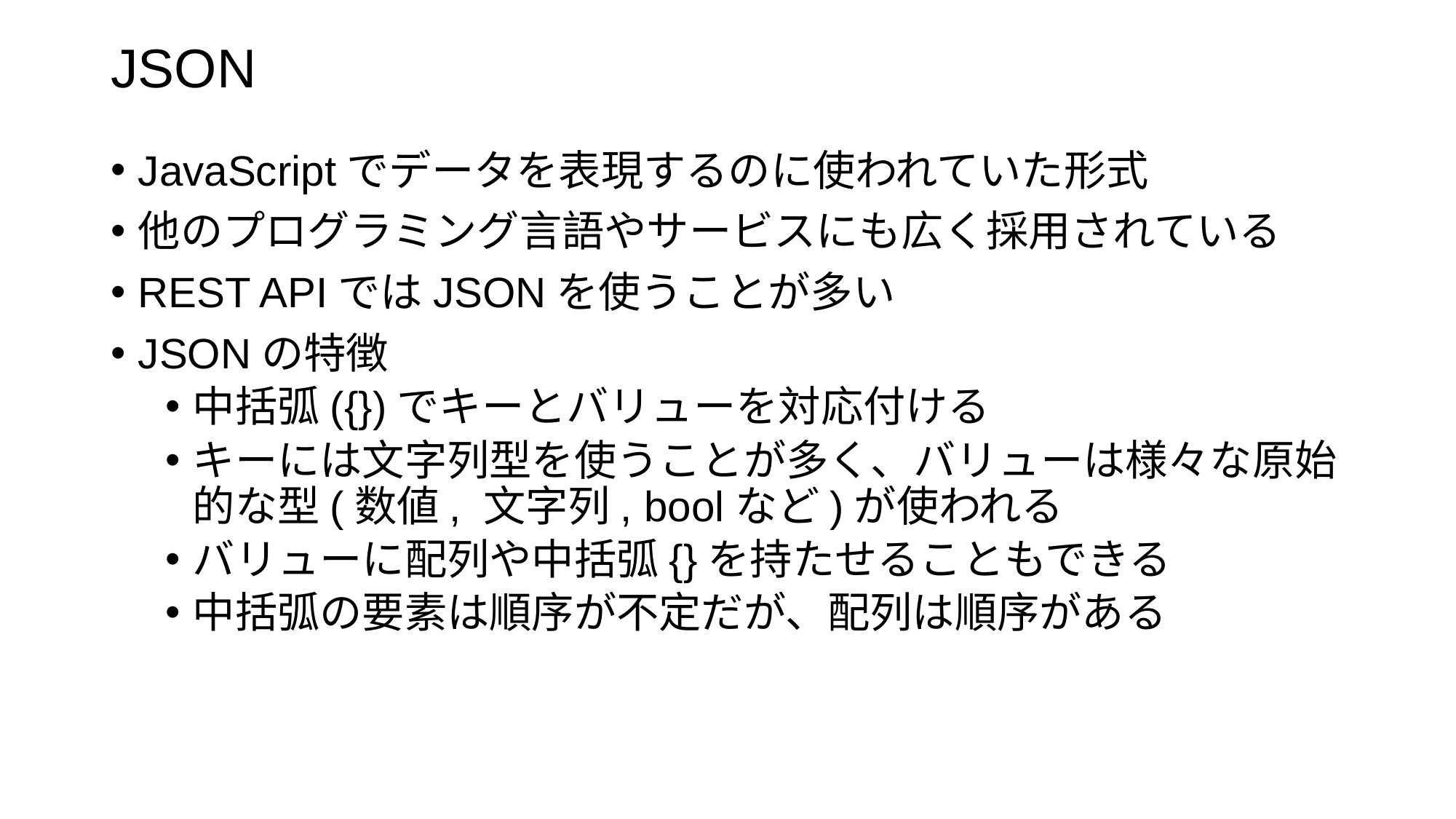

# JSON
JavaScriptでデータを表現するのに使われていた形式
他のプログラミング言語やサービスにも広く採用されている
REST APIではJSONを使うことが多い
JSONの特徴
中括弧({})でキーとバリューを対応付ける
キーには文字列型を使うことが多く、バリューは様々な原始的な型(数値, 文字列, boolなど)が使われる
バリューに配列や中括弧{}を持たせることもできる
中括弧の要素は順序が不定だが、配列は順序がある